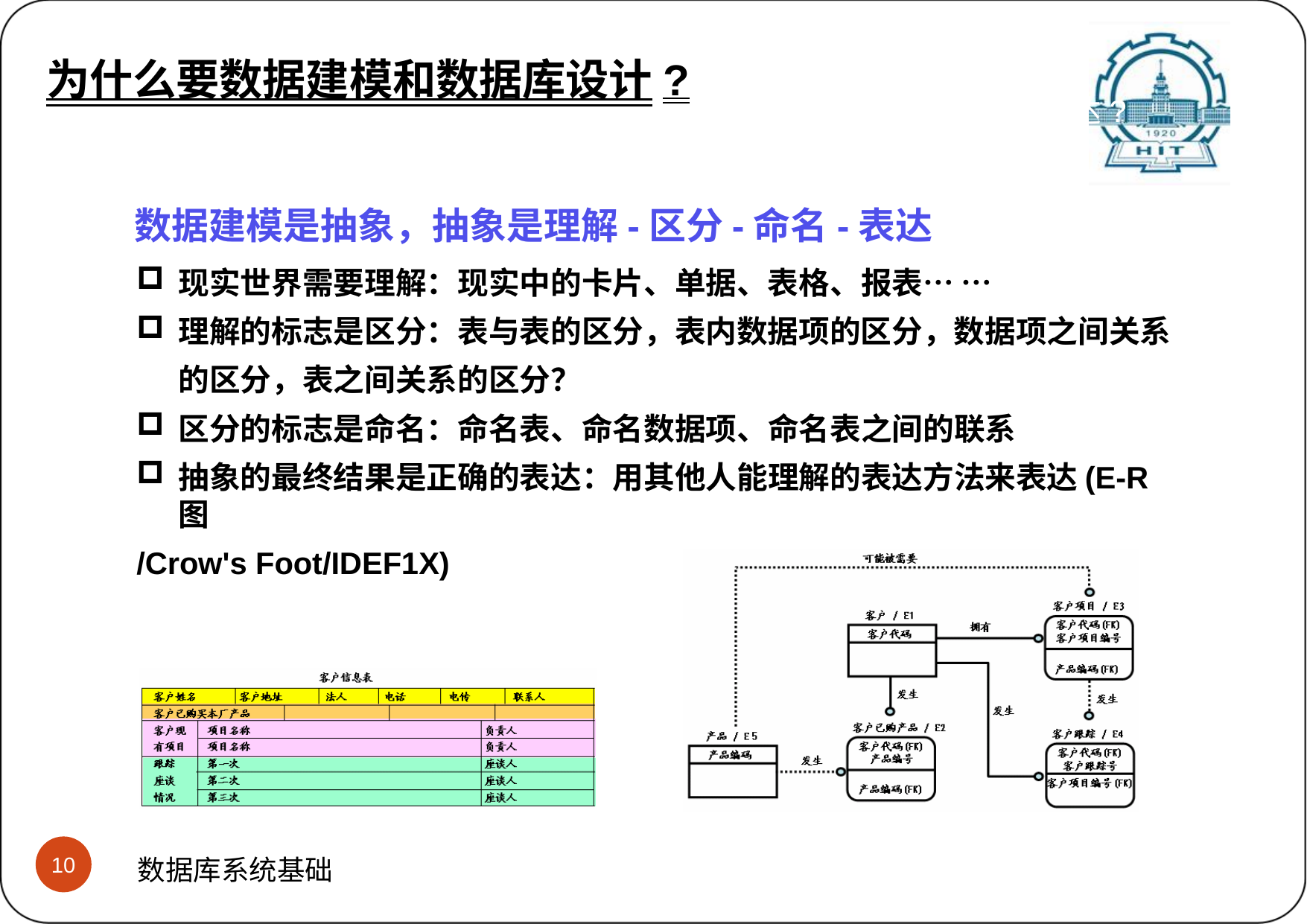

为什么要数据建模和数据库设计?
# 为什么要数据建模与数据库设计? (4)怎样抽象—理解-区分-命名-表达?
数据建模是抽象，抽象是理解-区分-命名-表达
现实世界需要理解：现实中的卡片、单据、表格、报表… …
理解的标志是区分：表与表的区分，表内数据项的区分，数据项之间关系 的区分，表之间关系的区分？
区分的标志是命名：命名表、命名数据项、命名表之间的联系
抽象的最终结果是正确的表达：用其他人能理解的表达方法来表达(E-R图
/Crow's Foot/IDEF1X)